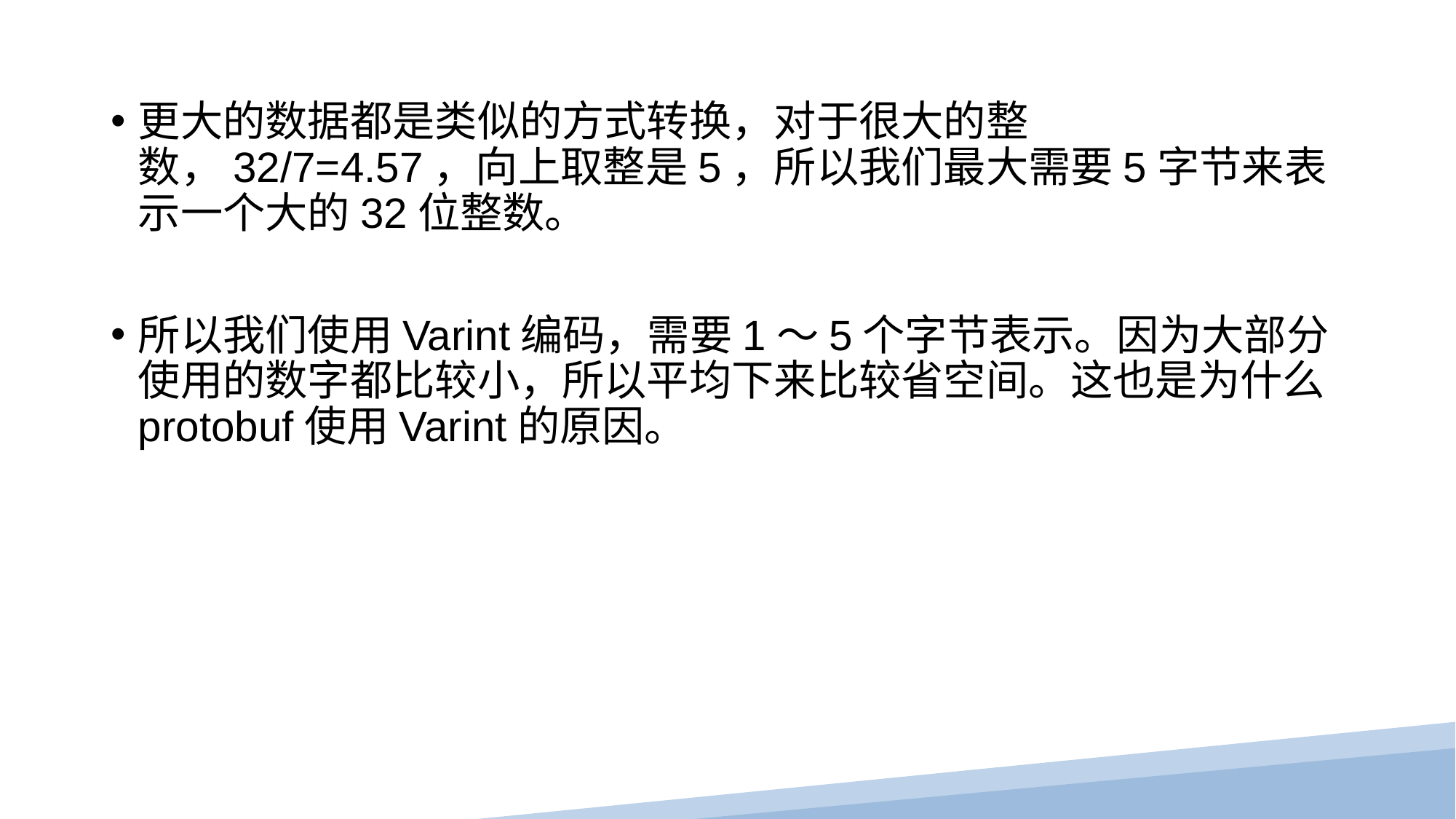

更大的数据都是类似的方式转换，对于很大的整数，32/7=4.57，向上取整是5，所以我们最大需要5字节来表示一个大的32位整数。

所以我们使用Varint编码，需要1～5个字节表示。因为大部分使用的数字都比较小，所以平均下来比较省空间。这也是为什么protobuf使用Varint的原因。